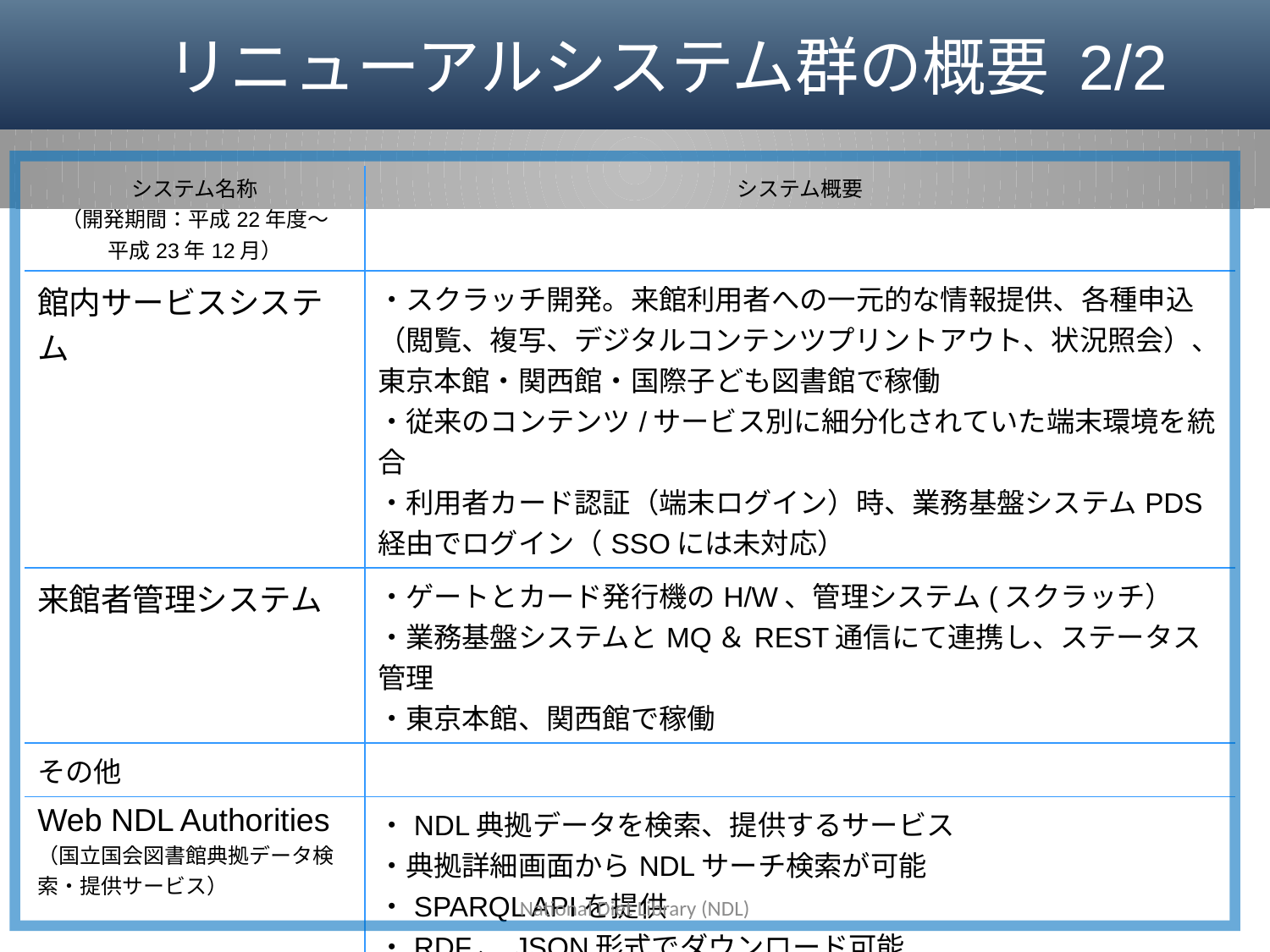

# リニューアルシステム群の概要 2/2

| システム名称 （開発期間：平成22年度～ 平成23年12月） | システム概要 |
| --- | --- |
| 館内サービスシステム | ・スクラッチ開発。来館利用者への一元的な情報提供、各種申込（閲覧、複写、デジタルコンテンツプリントアウト、状況照会）、東京本館・関西館・国際子ども図書館で稼働 ・従来のコンテンツ/サービス別に細分化されていた端末環境を統合 ・利用者カード認証（端末ログイン）時、業務基盤システムPDS経由でログイン（SSOには未対応） |
| 来館者管理システム | ・ゲートとカード発行機のH/W、管理システム(スクラッチ） ・業務基盤システムとMQ＆REST通信にて連携し、ステータス管理 ・東京本館、関西館で稼働 |
| その他 |  |
| Web NDL Authorities （国立国会図書館典拠データ検索・提供サービス） | ・NDL典拠データを検索、提供するサービス ・典拠詳細画面からNDLサーチ検索が可能 ・SPARQL APIを提供 ・RDF、JSON形式でダウンロード可能 |
| 児童向けOPAC | ・国際子ども図書館の開架資料検索システム。NDLサーチのサブシステムとして開発。児童用UI |
15
National Diet Library (NDL)